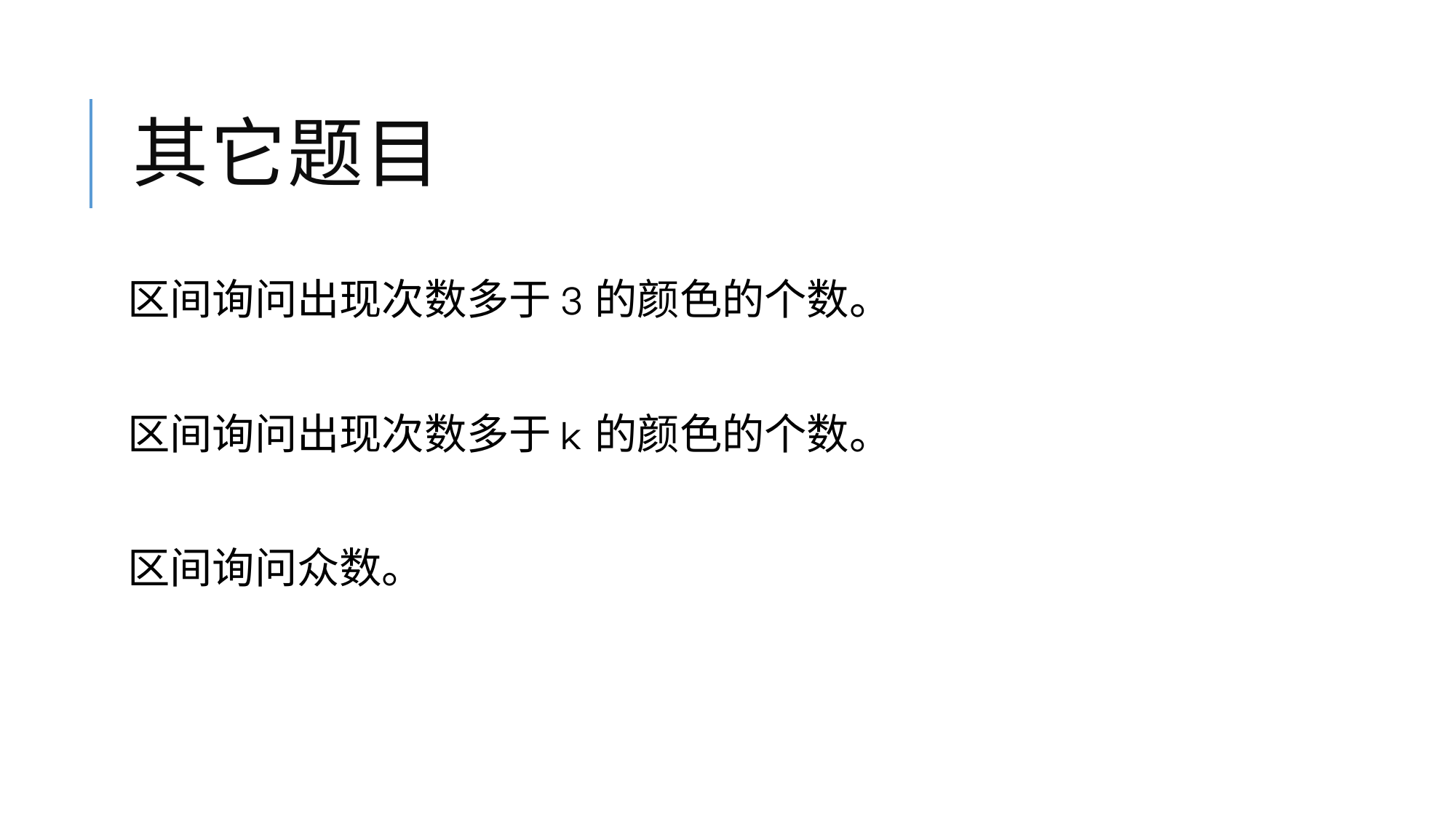

# 其它题目
区间询问出现次数多于3的颜色的个数。

区间询问出现次数多于k的颜色的个数。

区间询问众数。